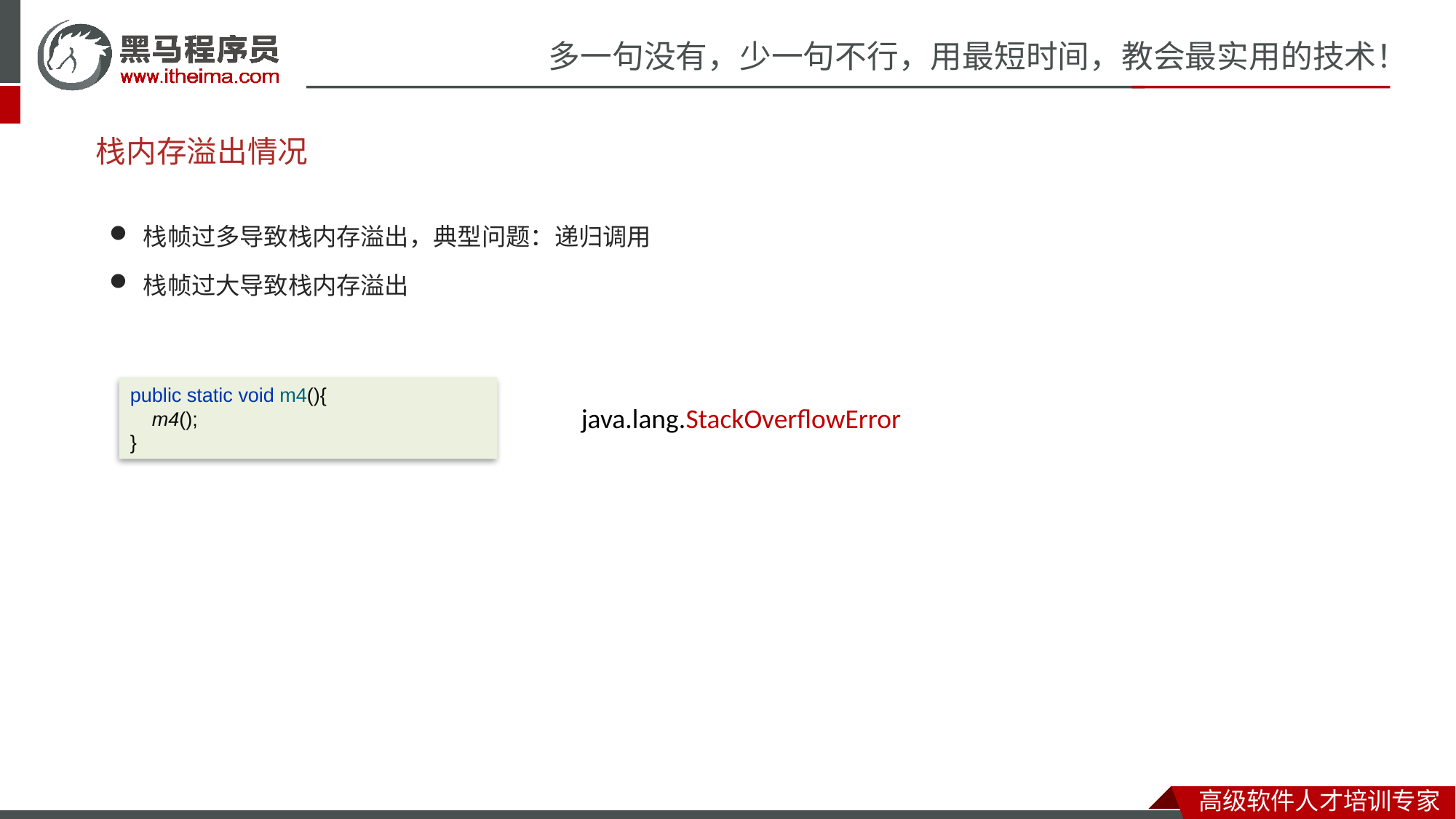

# 栈内存溢出情况
栈帧过多导致栈内存溢出，典型问题：递归调用
栈帧过大导致栈内存溢出
public static void m4(){
    m4();
}
java.lang.StackOverflowError